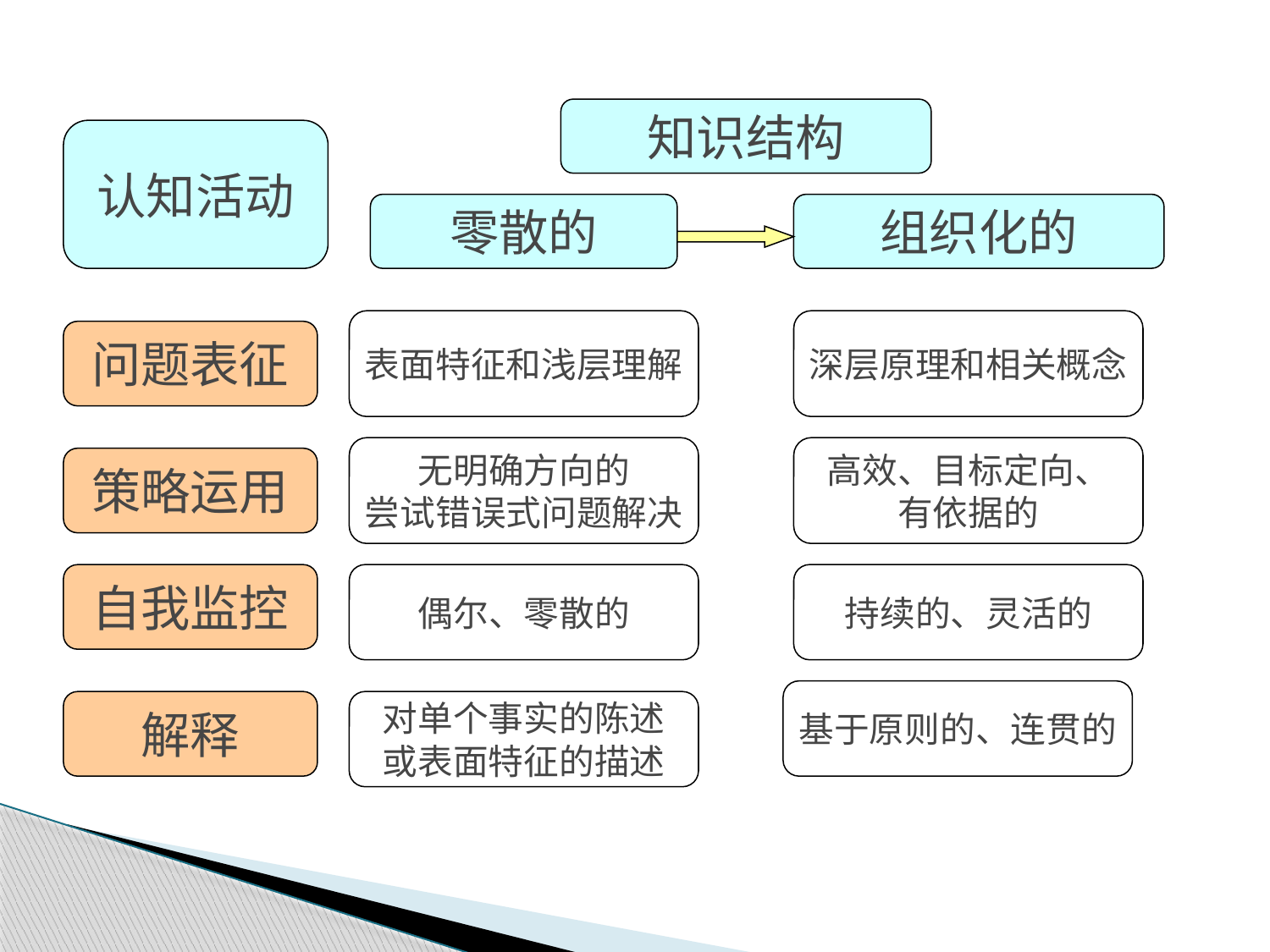

知识结构
认知活动
零散的
组织化的

表面特征和浅层理解
深层原理和相关概念
问题表征
无明确方向的
尝试错误式问题解决
高效、目标定向、
有依据的
策略运用
自我监控
偶尔、零散的
持续的、灵活的
基于原则的、连贯的
解释
对单个事实的陈述
或表面特征的描述